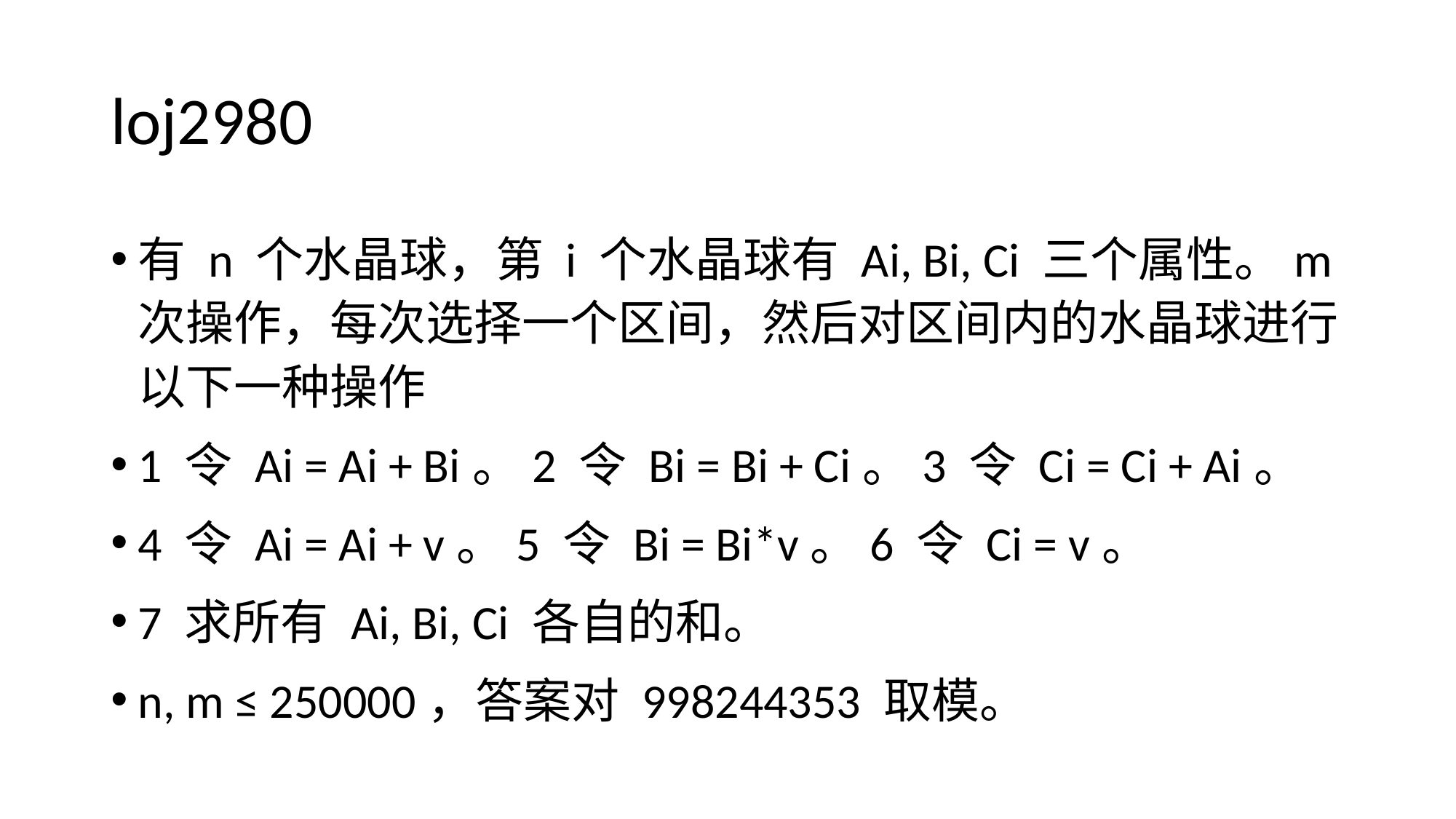

# loj2980
有 n 个水晶球，第 i 个水晶球有 Ai, Bi, Ci 三个属性。m 次操作，每次选择一个区间，然后对区间内的水晶球进行以下一种操作
1 令 Ai = Ai + Bi。2 令 Bi = Bi + Ci。3 令 Ci = Ci + Ai。
4 令 Ai = Ai + v。5 令 Bi = Bi*v。6 令 Ci = v。
7 求所有 Ai, Bi, Ci 各自的和。
n, m ≤ 250000，答案对 998244353 取模。